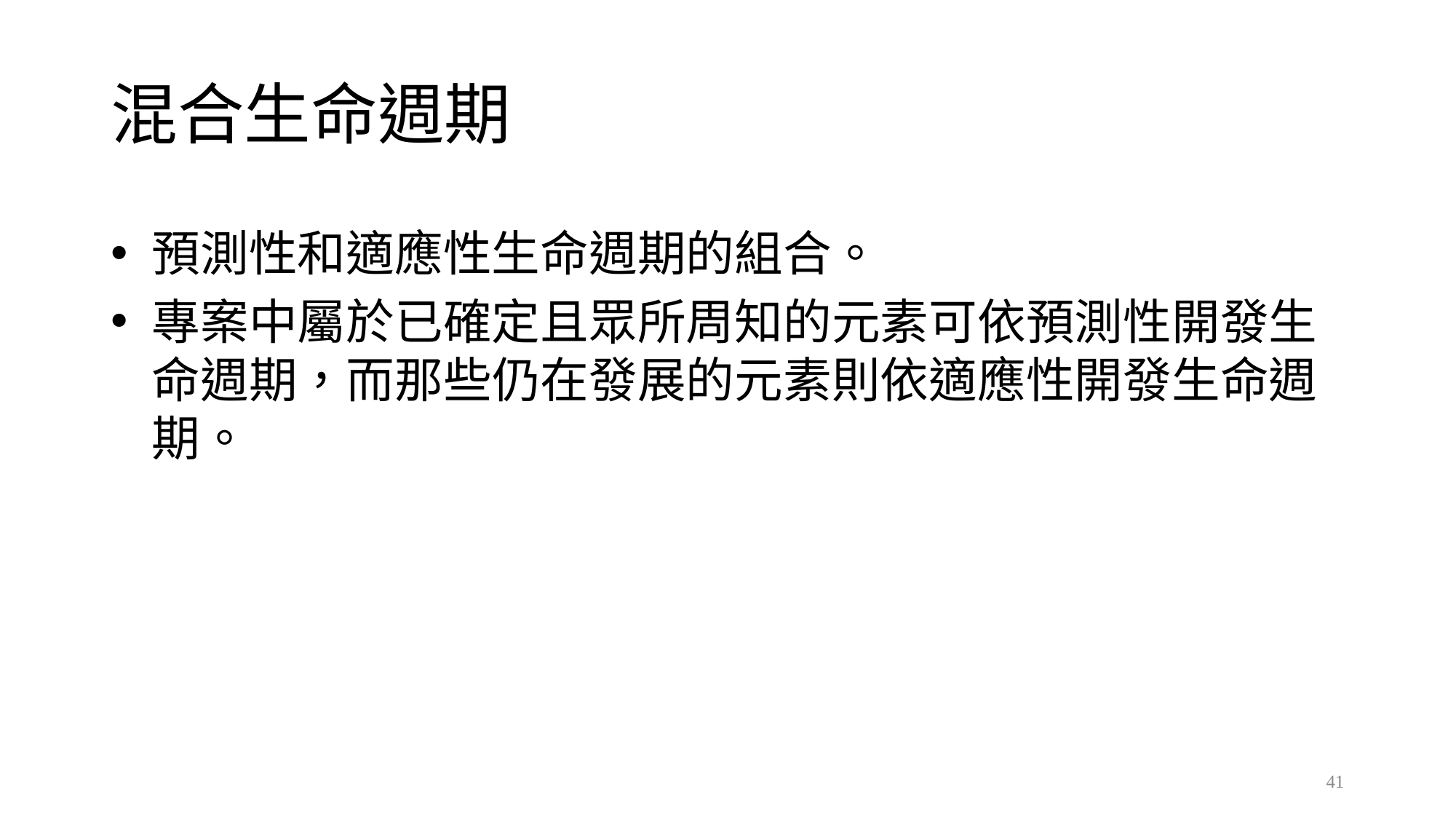

# 混合生命週期
預測性和適應性生命週期的組合。
專案中屬於已確定且眾所周知的元素可依預測性開發生命週期，而那些仍在發展的元素則依適應性開發生命週期。

41